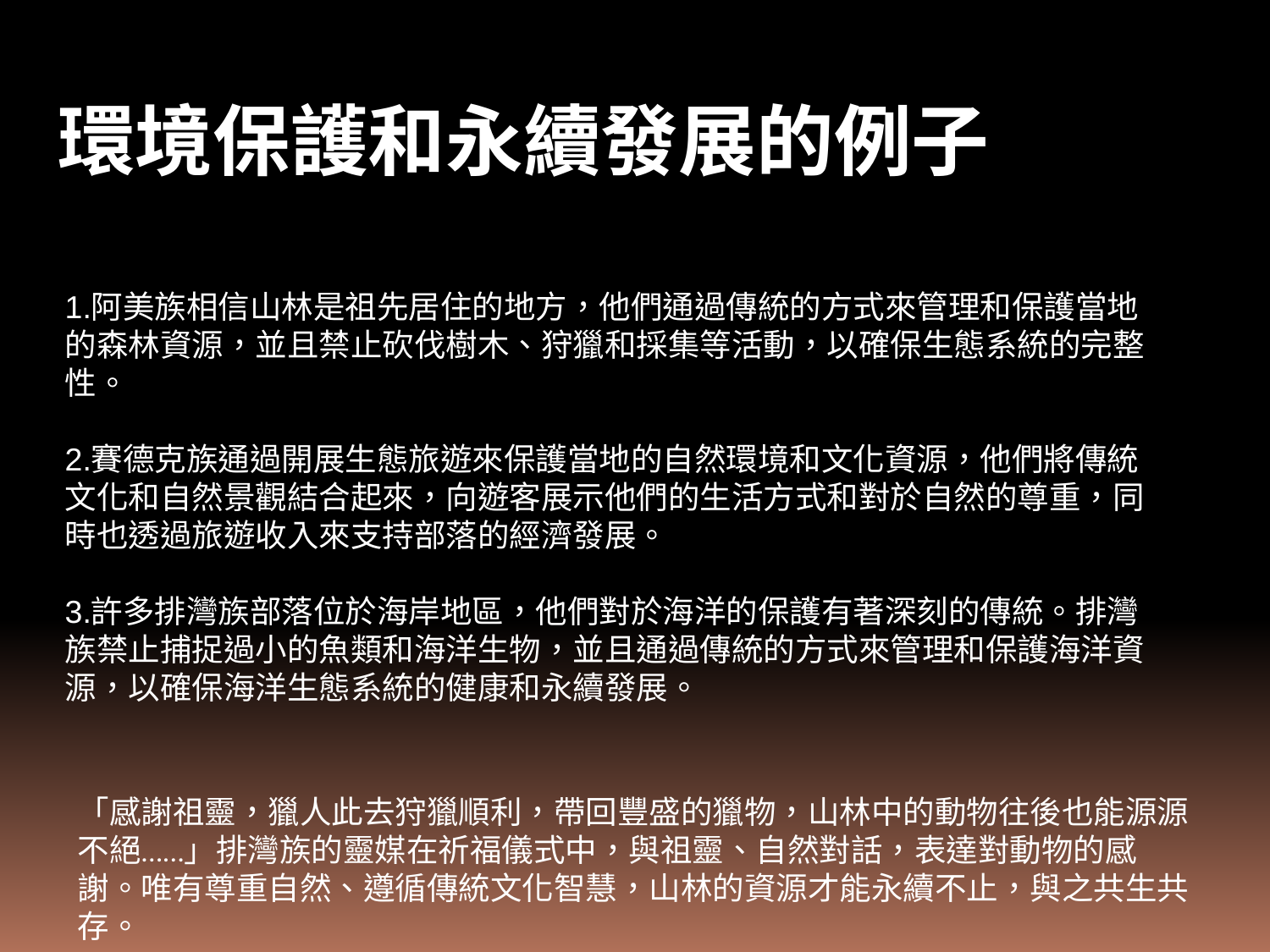

環境保護和永續發展的例子

阿美族相信山林是祖先居住的地方，他們通過傳統的方式來管理和保護當地的森林資源，並且禁止砍伐樹木、狩獵和採集等活動，以確保生態系統的完整性。

賽德克族通過開展生態旅遊來保護當地的自然環境和文化資源，他們將傳統文化和自然景觀結合起來，向遊客展示他們的生活方式和對於自然的尊重，同時也透過旅遊收入來支持部落的經濟發展。

許多排灣族部落位於海岸地區，他們對於海洋的保護有著深刻的傳統。排灣族禁止捕捉過小的魚類和海洋生物，並且通過傳統的方式來管理和保護海洋資源，以確保海洋生態系統的健康和永續發展。
「感謝祖靈，獵人此去狩獵順利，帶回豐盛的獵物，山林中的動物往後也能源源不絕……」排灣族的靈媒在祈福儀式中，與祖靈、自然對話，表達對動物的感謝。唯有尊重自然、遵循傳統文化智慧，山林的資源才能永續不止，與之共生共存。